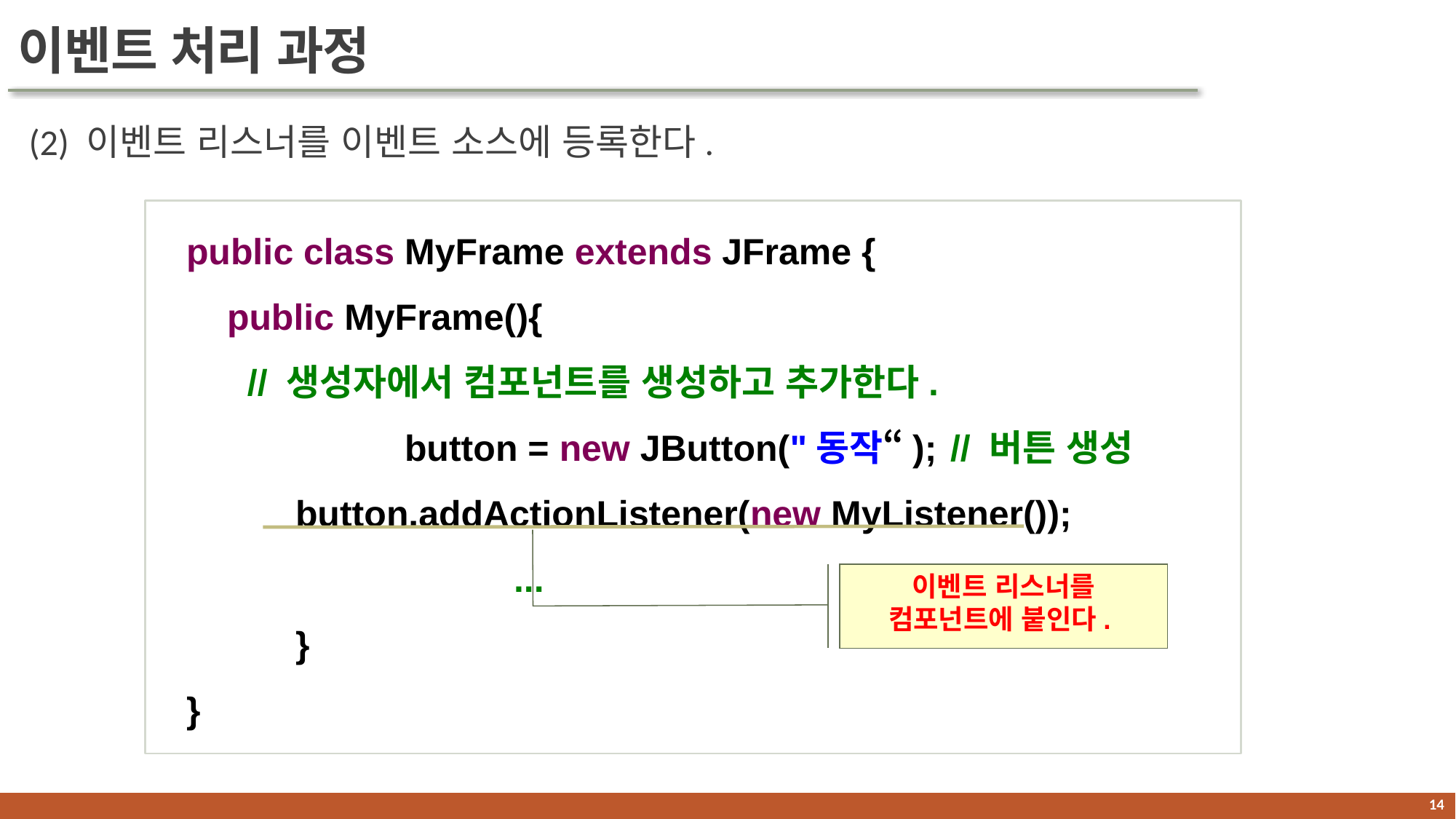

# 이벤트 처리 과정
(2) 이벤트 리스너를 이벤트 소스에 등록한다.
public class MyFrame extends JFrame {
    public MyFrame(){
      // 생성자에서 컴포넌트를 생성하고 추가한다.
	  	button = new JButton("동작“);	// 버튼 생성
 	button.addActionListener(new MyListener());
			...
  	}
}

이벤트 리스너를 컴포넌트에 붙인다.
14